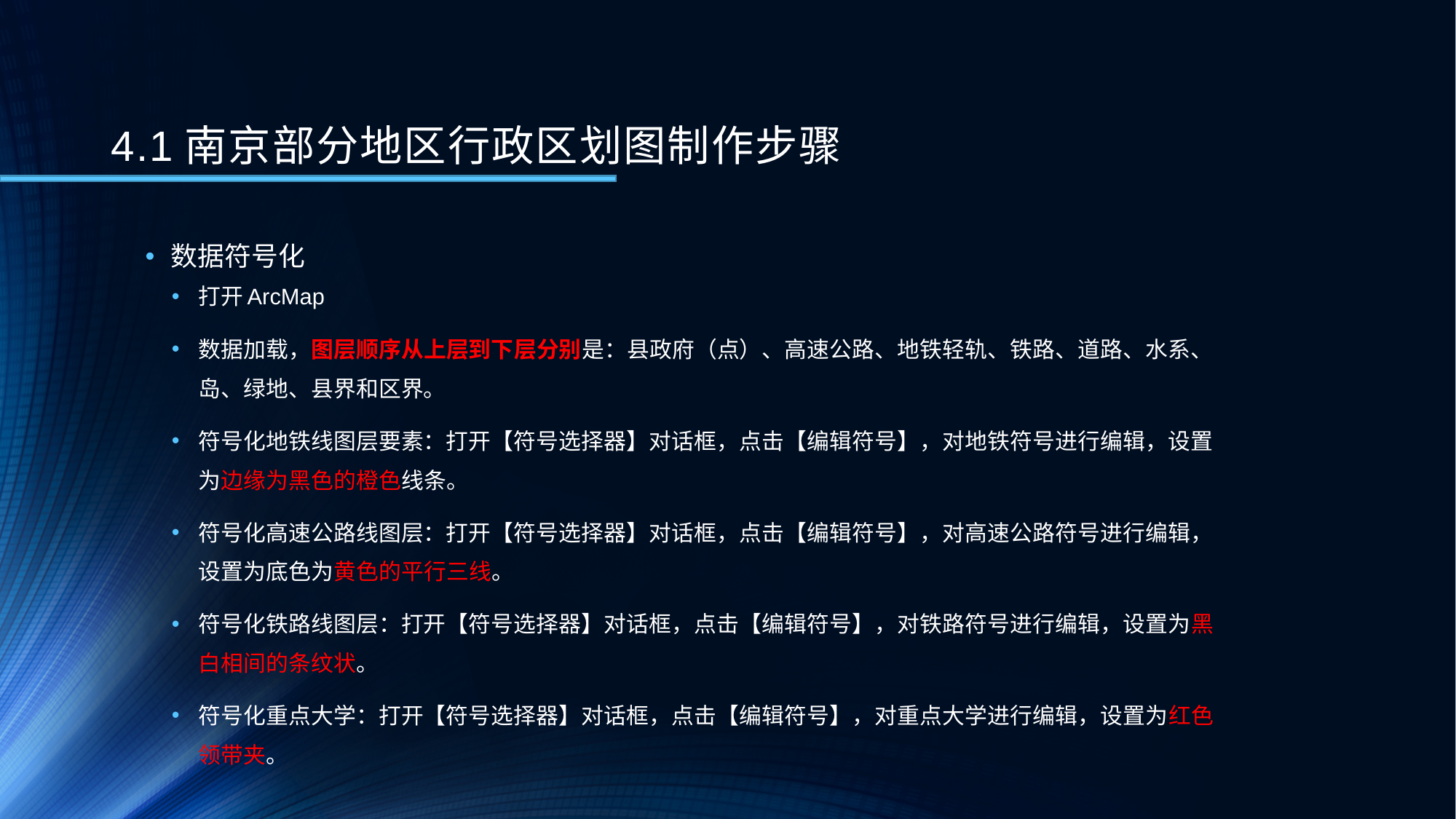

# 4.1南京部分地区行政区划图制作步骤
数据符号化
打开ArcMap
数据加载，图层顺序从上层到下层分别是：县政府（点）、高速公路、地铁轻轨、铁路、道路、水系、岛、绿地、县界和区界。
符号化地铁线图层要素：打开【符号选择器】对话框，点击【编辑符号】，对地铁符号进行编辑，设置为边缘为黑色的橙色线条。
符号化高速公路线图层：打开【符号选择器】对话框，点击【编辑符号】，对高速公路符号进行编辑，设置为底色为黄色的平行三线。
符号化铁路线图层：打开【符号选择器】对话框，点击【编辑符号】，对铁路符号进行编辑，设置为黑白相间的条纹状。
符号化重点大学：打开【符号选择器】对话框，点击【编辑符号】，对重点大学进行编辑，设置为红色领带夹。